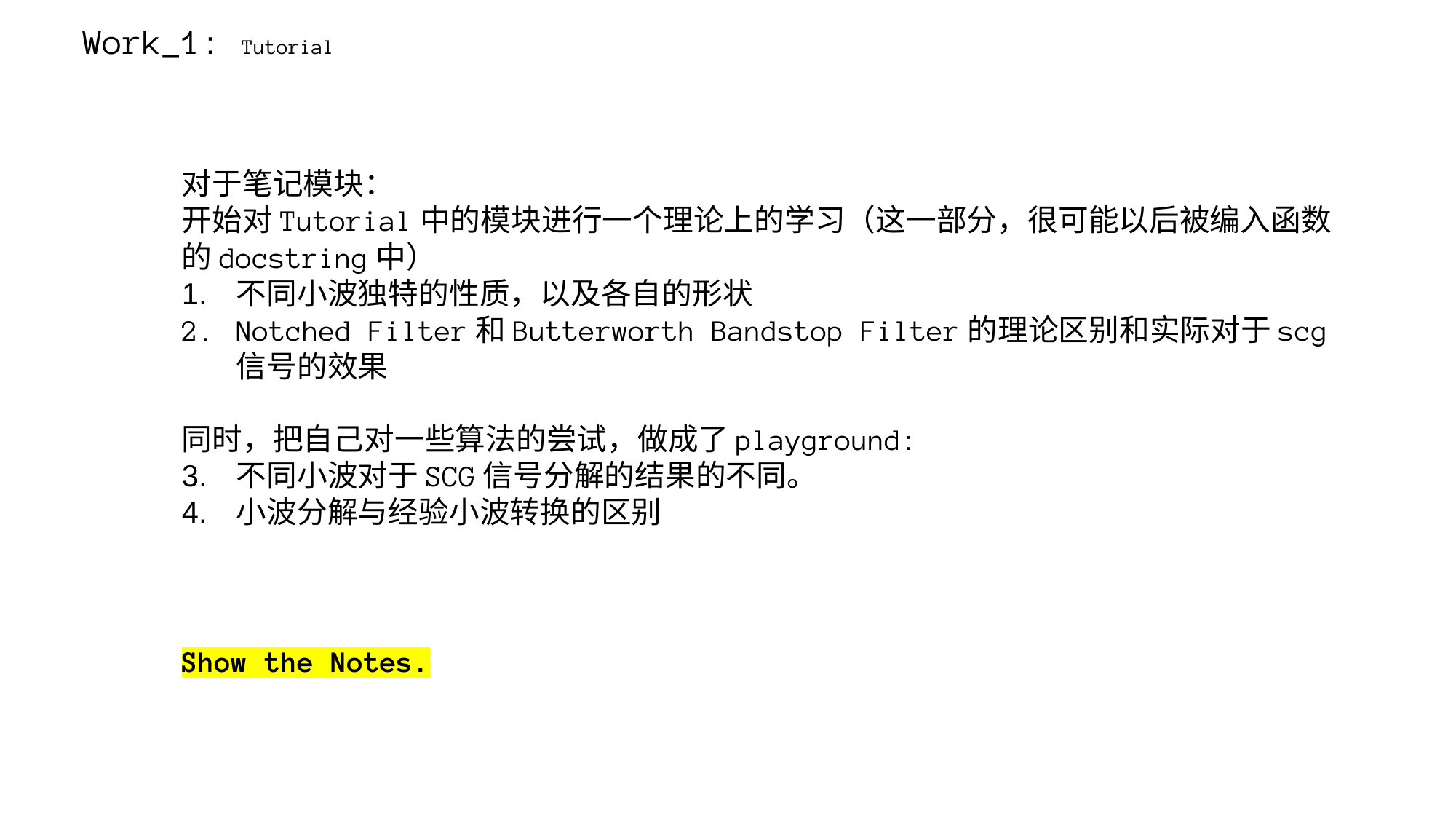

Work_1: Tutorial
对于笔记模块：
开始对Tutorial中的模块进行一个理论上的学习（这一部分，很可能以后被编入函数的docstring中）
不同小波独特的性质，以及各自的形状
Notched Filter和Butterworth Bandstop Filter的理论区别和实际对于scg信号的效果

同时，把自己对一些算法的尝试，做成了playground:
不同小波对于SCG信号分解的结果的不同。
小波分解与经验小波转换的区别

Show the Notes.